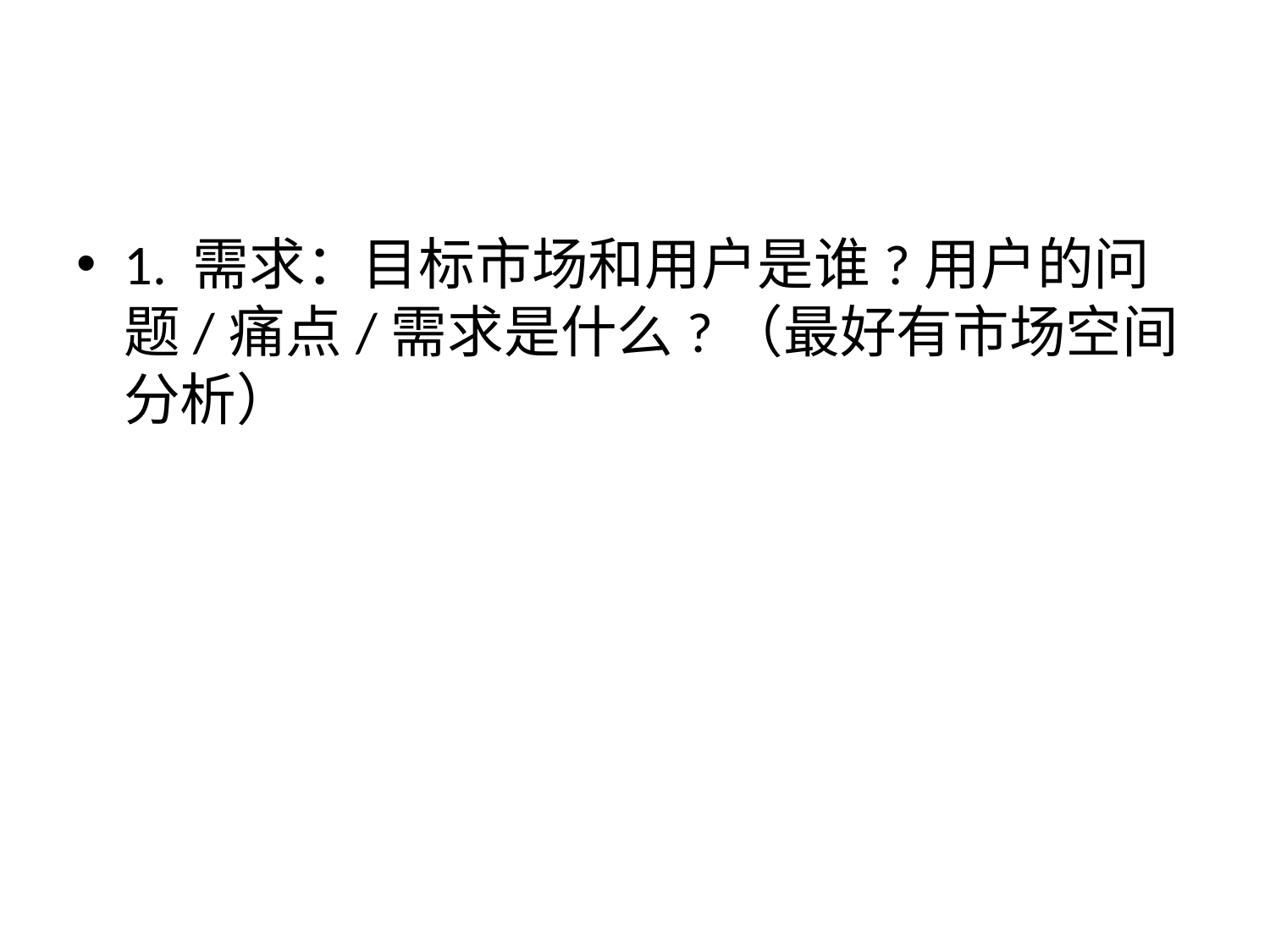

1. 需求：目标市场和用户是谁?用户的问题/痛点/需求是什么?（最好有市场空间分析）